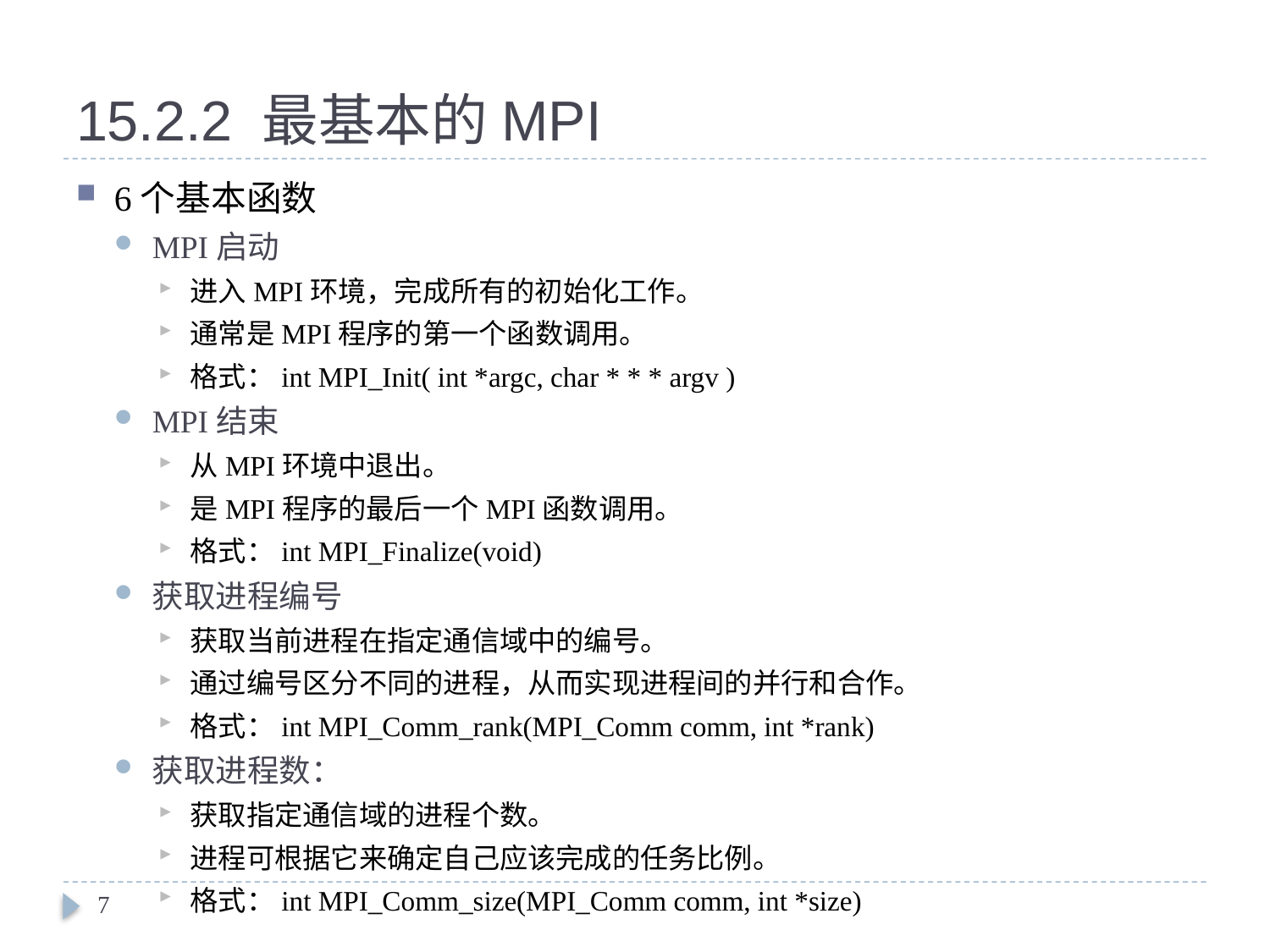

# 15.2.2 最基本的MPI
6个基本函数
MPI启动
进入MPI环境，完成所有的初始化工作。
通常是MPI程序的第一个函数调用。
格式：int MPI_Init( int *argc, char * * * argv )
MPI结束
从MPI环境中退出。
是MPI程序的最后一个MPI函数调用。
格式：int MPI_Finalize(void)
获取进程编号
获取当前进程在指定通信域中的编号。
通过编号区分不同的进程，从而实现进程间的并行和合作。
格式：int MPI_Comm_rank(MPI_Comm comm, int *rank)
获取进程数：
获取指定通信域的进程个数。
进程可根据它来确定自己应该完成的任务比例。
格式：int MPI_Comm_size(MPI_Comm comm, int *size)
7